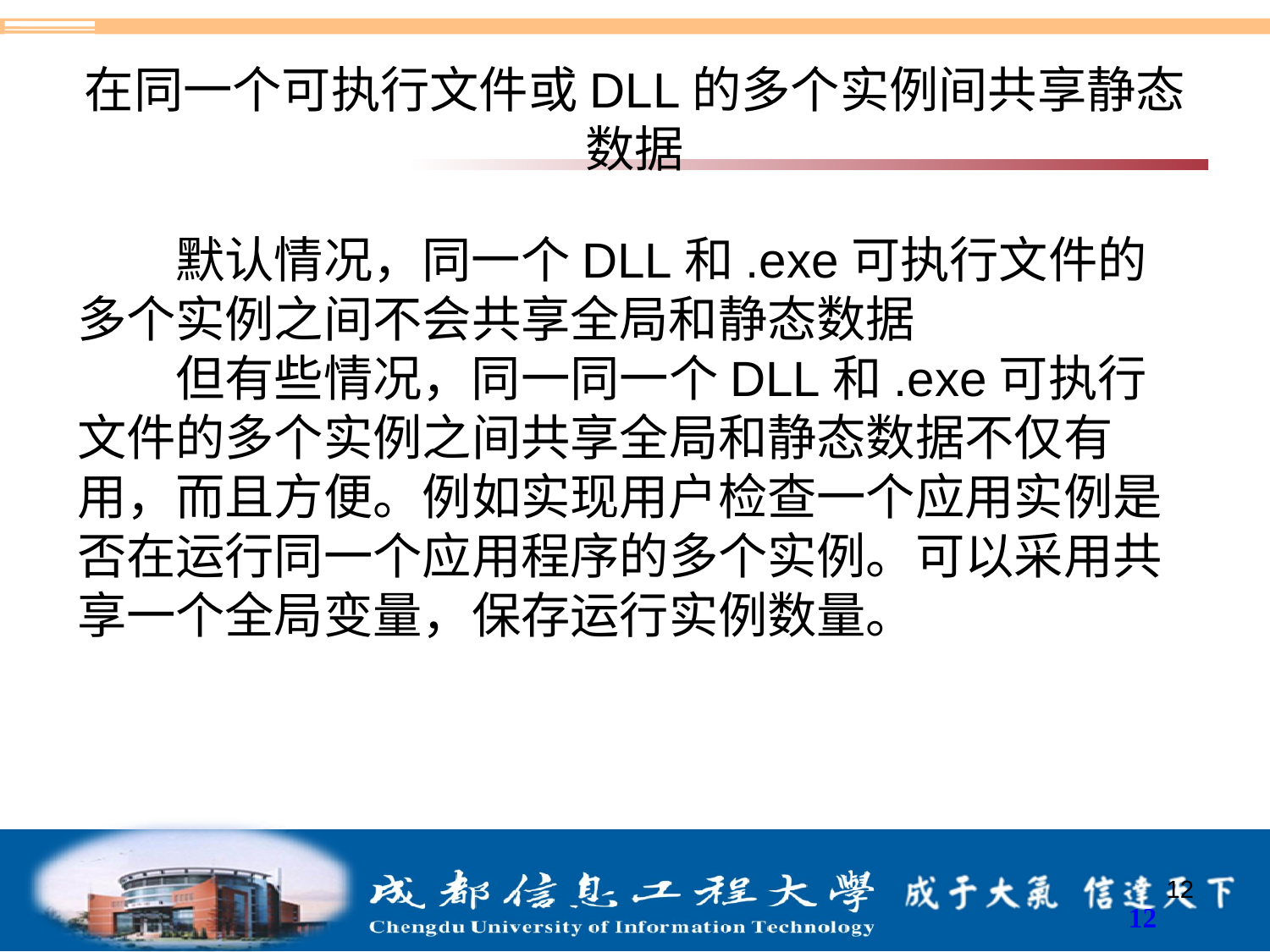

# 在同一个可执行文件或DLL的多个实例间共享静态数据
默认情况，同一个DLL和.exe可执行文件的多个实例之间不会共享全局和静态数据
但有些情况，同一同一个DLL和.exe可执行文件的多个实例之间共享全局和静态数据不仅有用，而且方便。例如实现用户检查一个应用实例是否在运行同一个应用程序的多个实例。可以采用共享一个全局变量，保存运行实例数量。